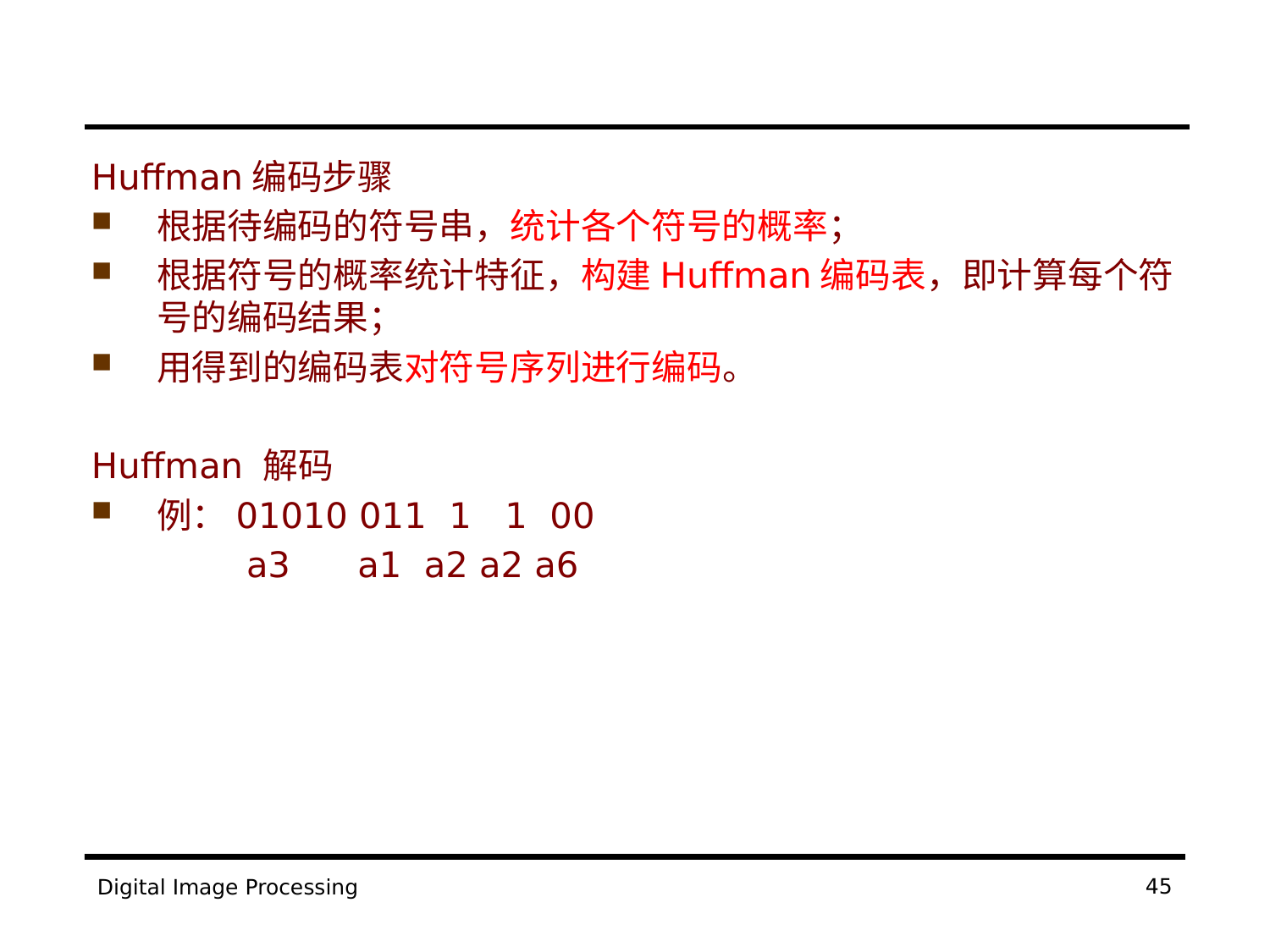

Huffman编码步骤
根据待编码的符号串，统计各个符号的概率；
根据符号的概率统计特征，构建Huffman编码表，即计算每个符号的编码结果；
用得到的编码表对符号序列进行编码。

Huffman 解码
例：01010 011  1   1  00
	        a3      a1  a2 a2 a6

45
Digital Image Processing